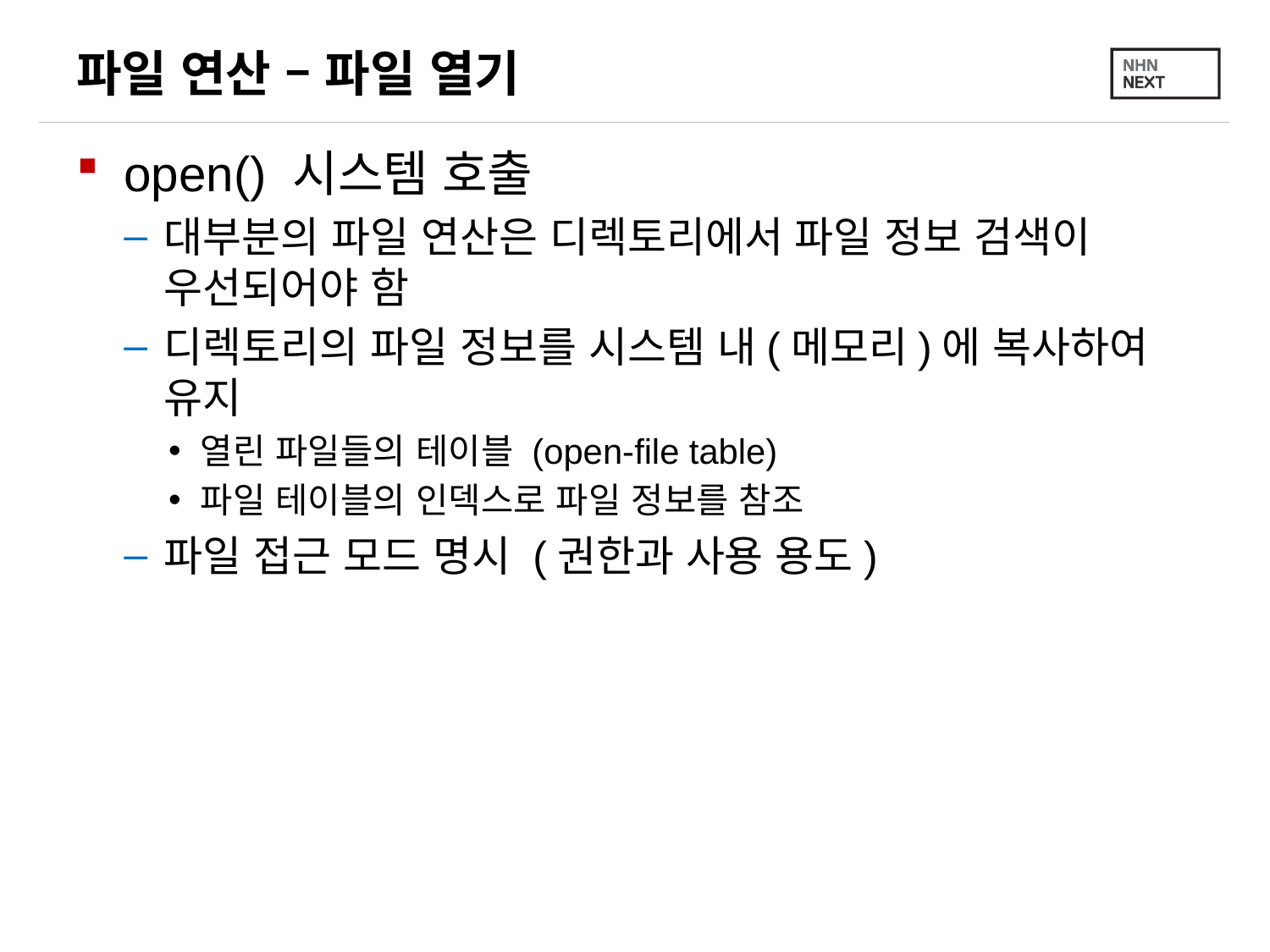

# 파일 연산 – 파일 열기
open() 시스템 호출
대부분의 파일 연산은 디렉토리에서 파일 정보 검색이 우선되어야 함
디렉토리의 파일 정보를 시스템 내(메모리)에 복사하여 유지
열린 파일들의 테이블 (open-file table)
파일 테이블의 인덱스로 파일 정보를 참조
파일 접근 모드 명시 (권한과 사용 용도)